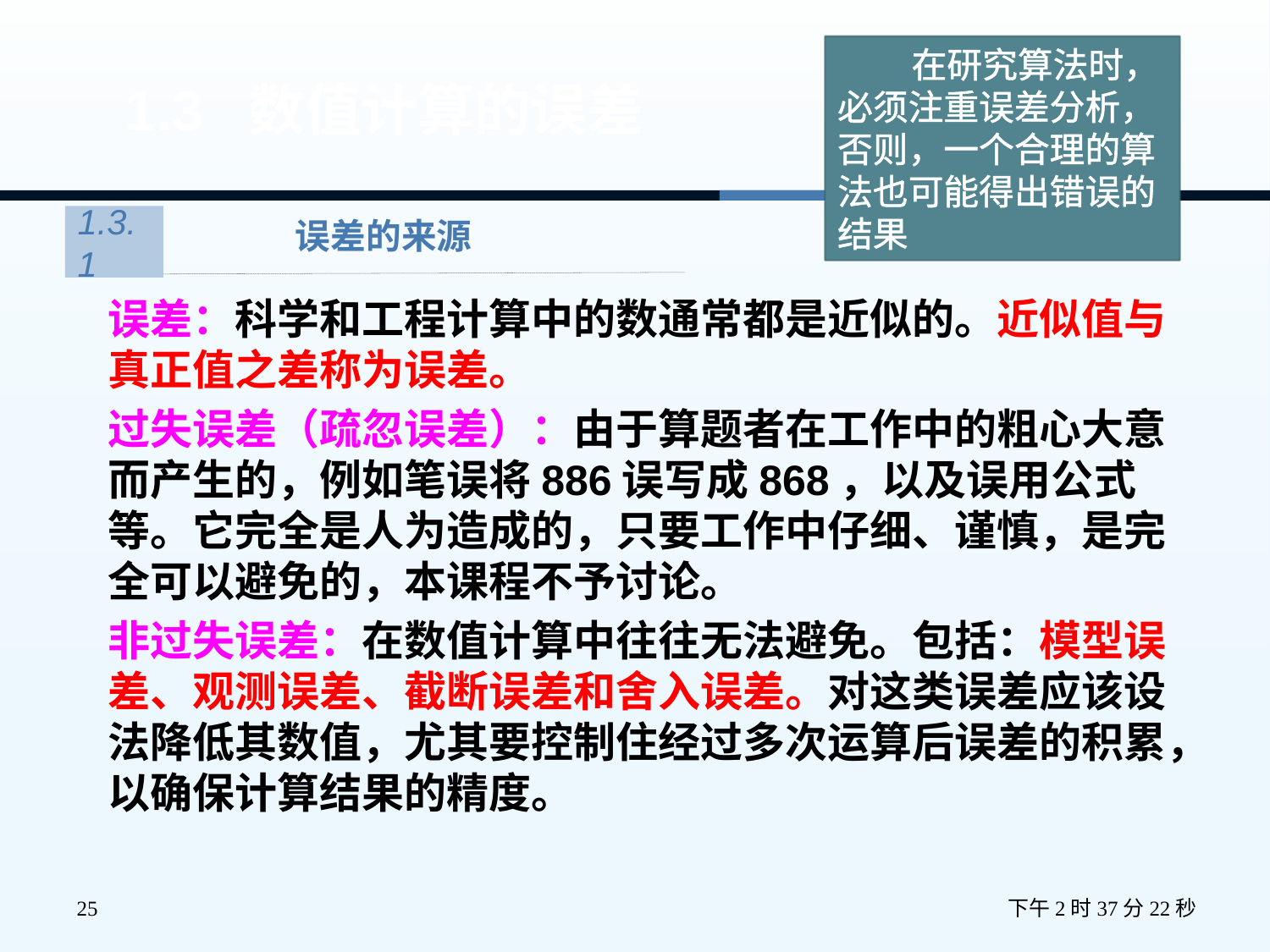

在研究算法时，必须注重误差分析，否则，一个合理的算法也可能得出错误的结果
# 1.3  数值计算的误差
1.3.1
误差的来源
误差：科学和工程计算中的数通常都是近似的。近似值与真正值之差称为误差。
过失误差（疏忽误差）：由于算题者在工作中的粗心大意而产生的，例如笔误将886误写成868，以及误用公式等。它完全是人为造成的，只要工作中仔细、谨慎，是完全可以避免的，本课程不予讨论。
非过失误差：在数值计算中往往无法避免。包括：模型误差、观测误差、截断误差和舍入误差。对这类误差应该设法降低其数值，尤其要控制住经过多次运算后误差的积累，以确保计算结果的精度。
25
下午2时37分22秒